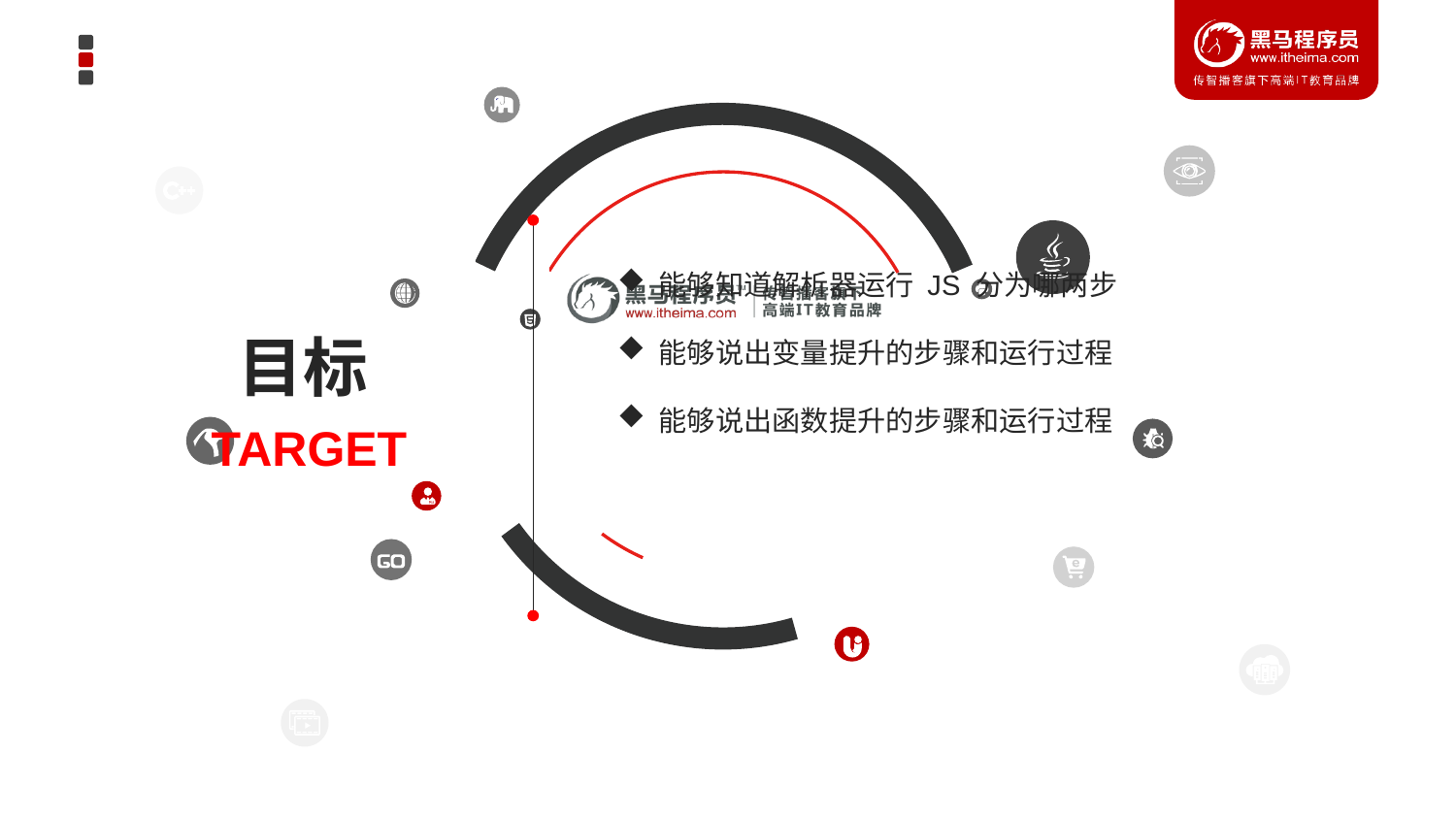

能够知道解析器运行 JS 分为哪两步
 能够说出变量提升的步骤和运行过程
 能够说出函数提升的步骤和运行过程

目标
TARGET